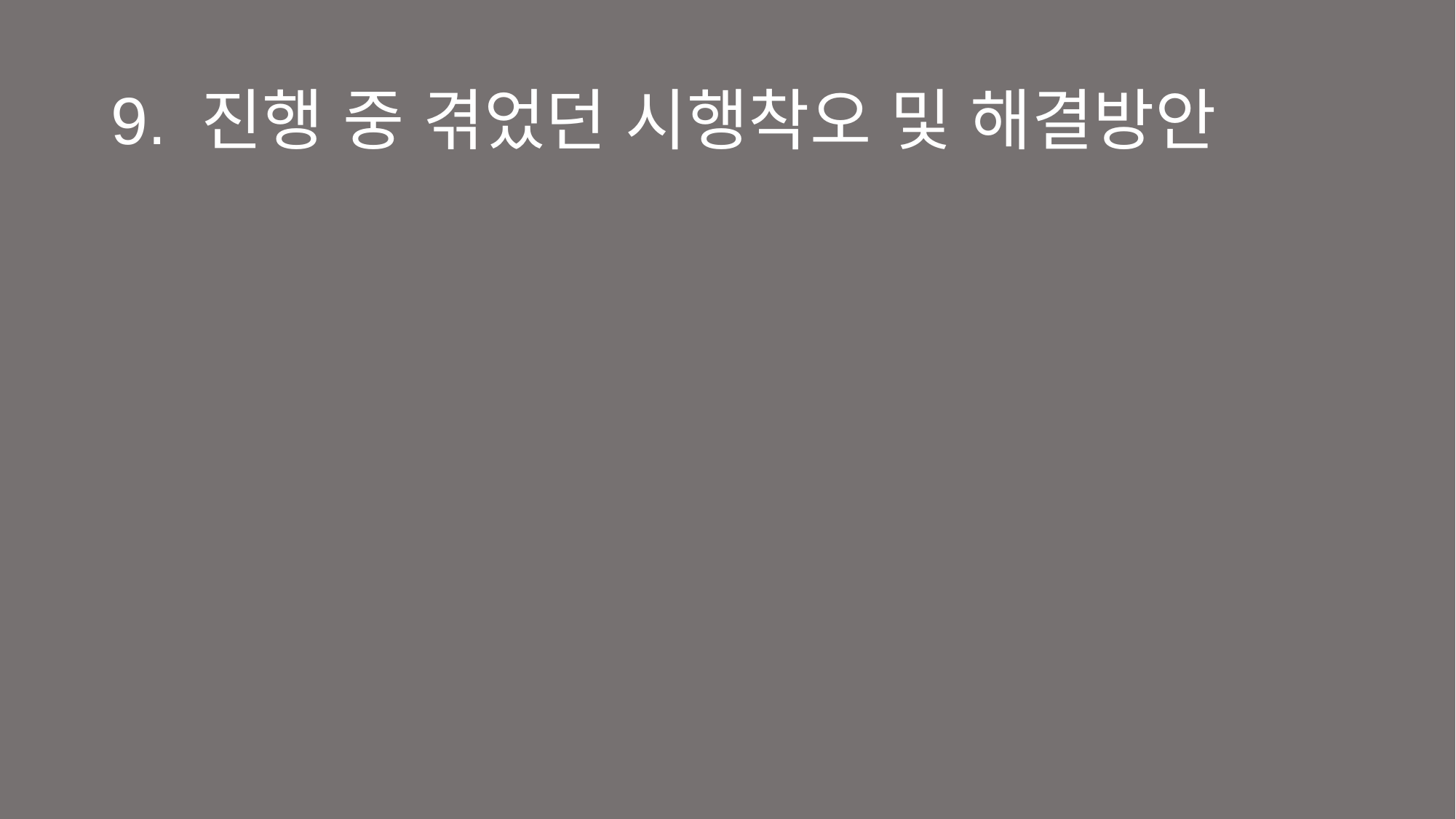

# 9. 진행 중 겪었던 시행착오 및 해결방안